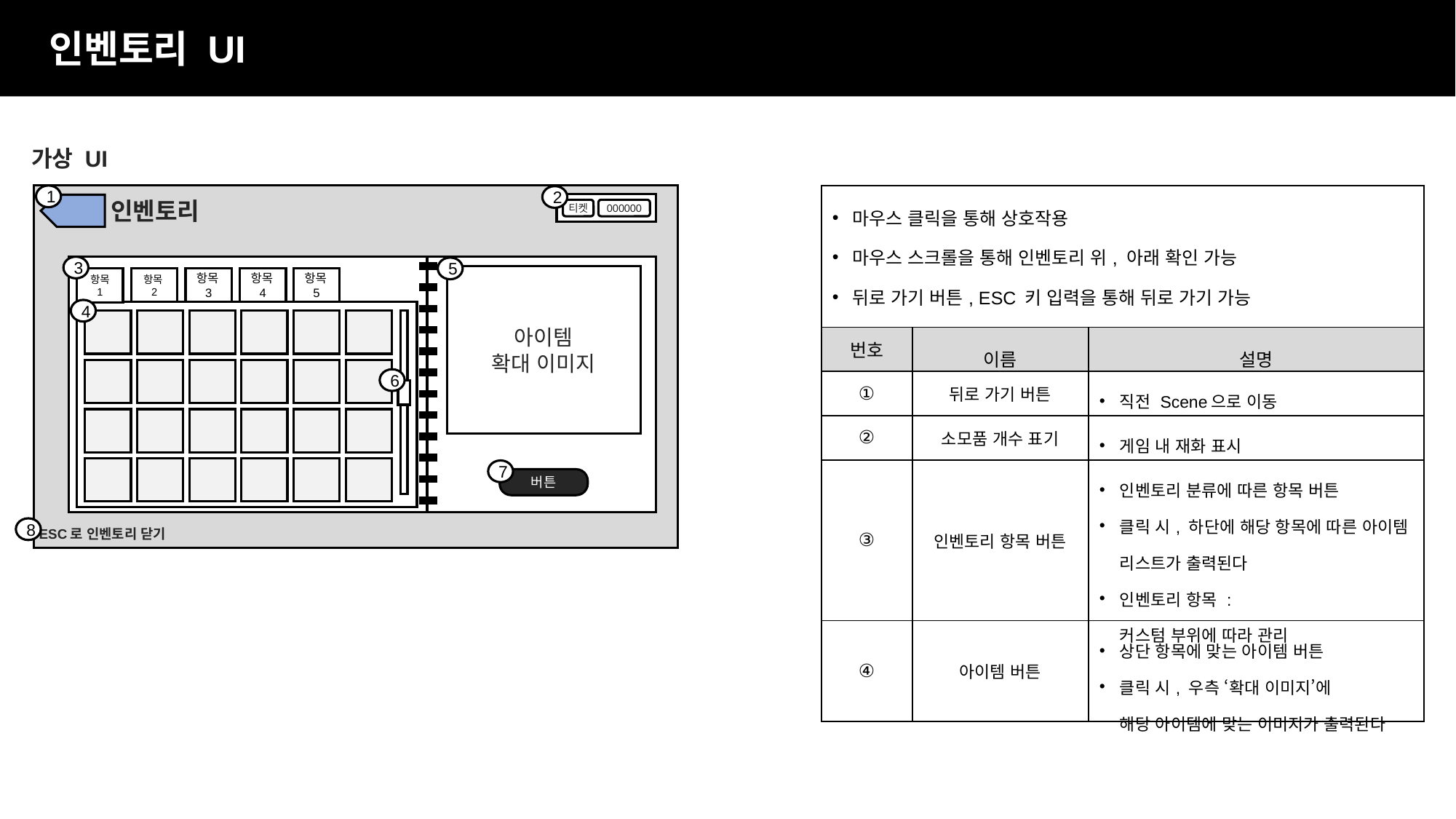

인벤토리 UI
가상 UI

1
| 마우스 클릭을 통해 상호작용 마우스 스크롤을 통해 인벤토리 위, 아래 확인 가능 뒤로 가기 버튼, ESC 키 입력을 통해 뒤로 가기 가능 아이템은 6 X N의 비율로 정렬 |  |  |
| --- | --- | --- |
| 번호 | 이름 | 설명 |
| ① | 뒤로 가기 버튼 | 직전 Scene으로 이동 |
| ② | 소모품 개수 표기 | 게임 내 재화 표시 |
| ③ | 인벤토리 항목 버튼 | 인벤토리 분류에 따른 항목 버튼 클릭 시, 하단에 해당 항목에 따른 아이템 리스트가 출력된다 인벤토리 항목 : 커스텀 부위에 따라 관리 |
| ④ | 아이템 버튼 | 상단 항목에 맞는 아이템 버튼 클릭 시, 우측 ‘확대 이미지’에 해당 아이템에 맞는 이미지가 출력된다 |
2
인벤토리

티켓
000000
3

5

아이템
확대 이미지
항목
1
항목2
항목3
항목4
항목5
4

6

7
버튼
8
ESC로 인벤토리 닫기